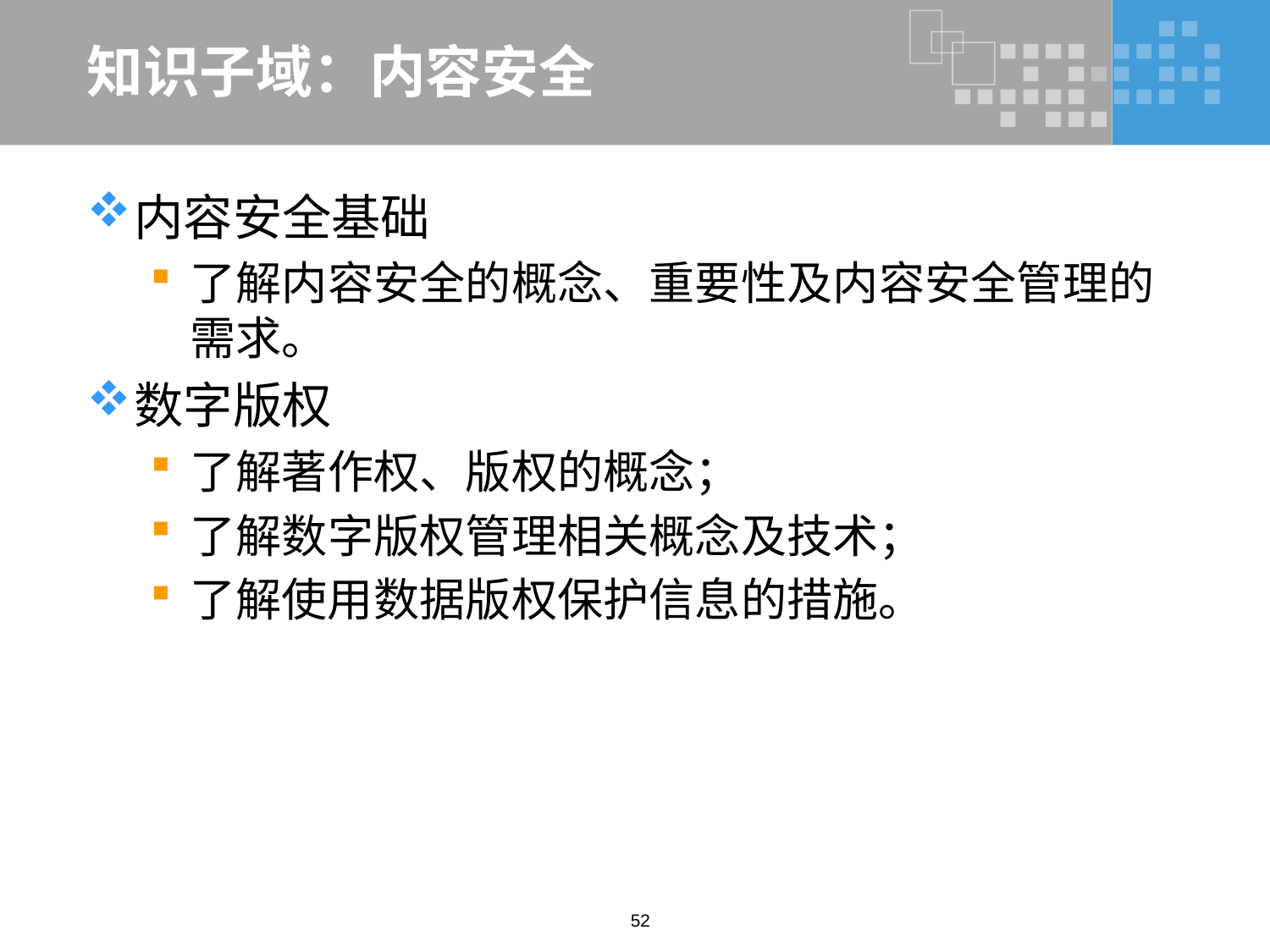

# 知识子域：内容安全
内容安全基础
了解内容安全的概念、重要性及内容安全管理的需求。
数字版权
了解著作权、版权的概念；
了解数字版权管理相关概念及技术；
了解使用数据版权保护信息的措施。
52